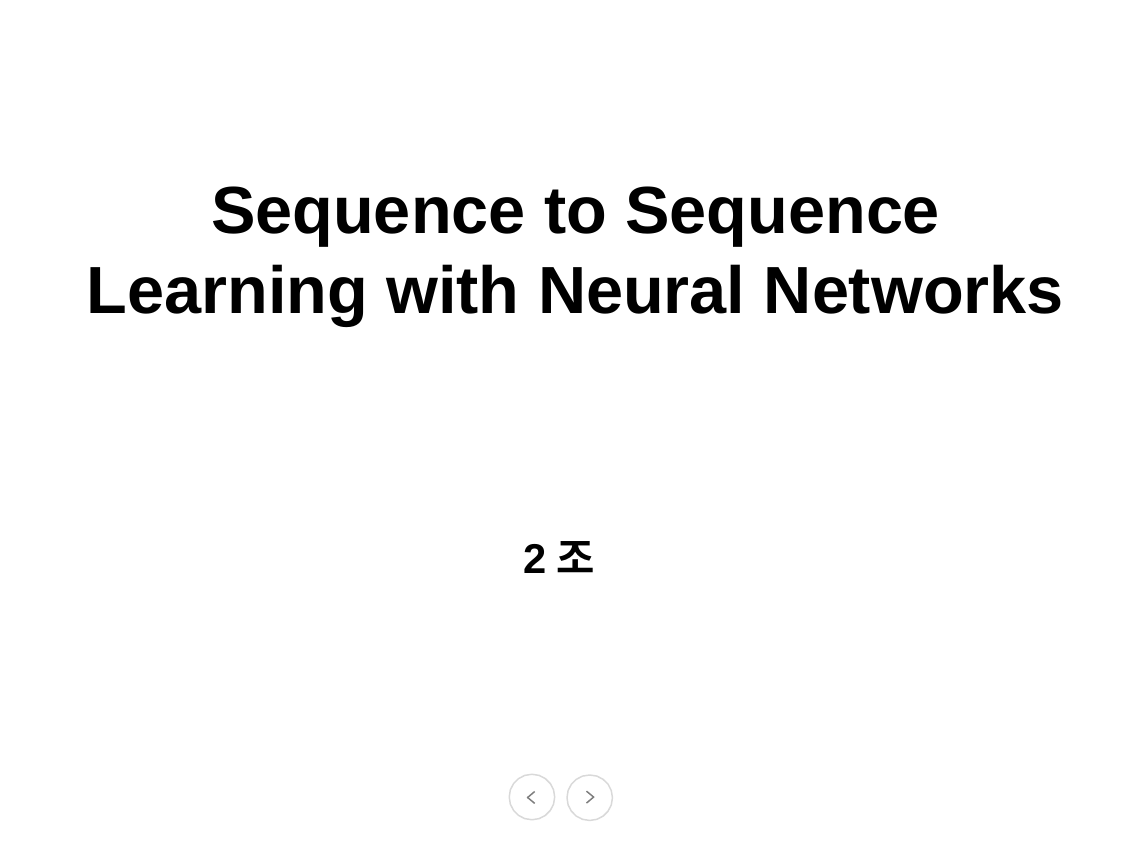

# Sequence to Sequence Learning with Neural Networks
2조